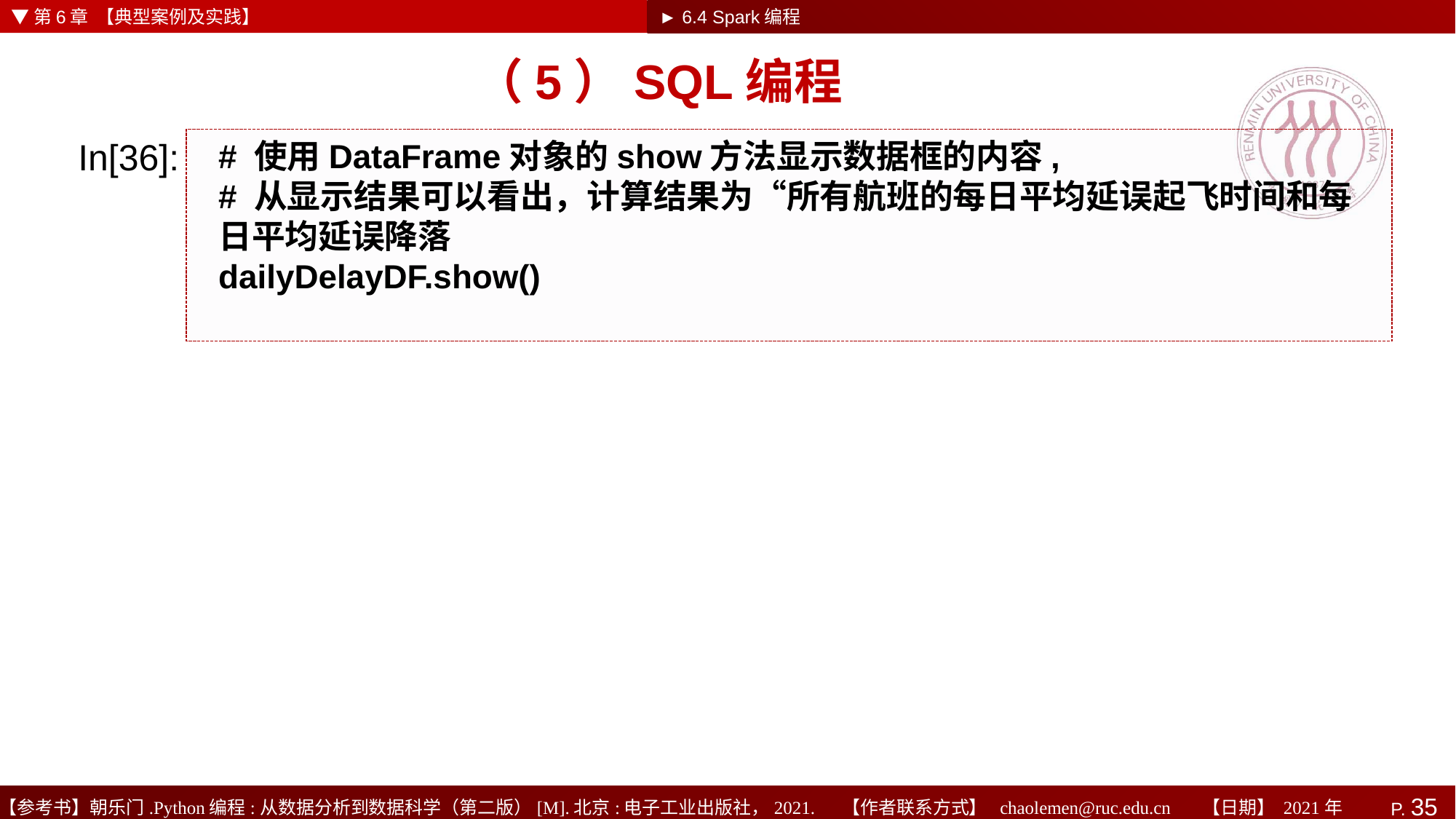

▼第6章  【典型案例及实践】
► 6.4 Spark编程
# （5）SQL编程
In[36]:
# 使用DataFrame对象的show方法显示数据框的内容,
# 从显示结果可以看出，计算结果为“所有航班的每日平均延误起飞时间和每日平均延误降落
dailyDelayDF.show()